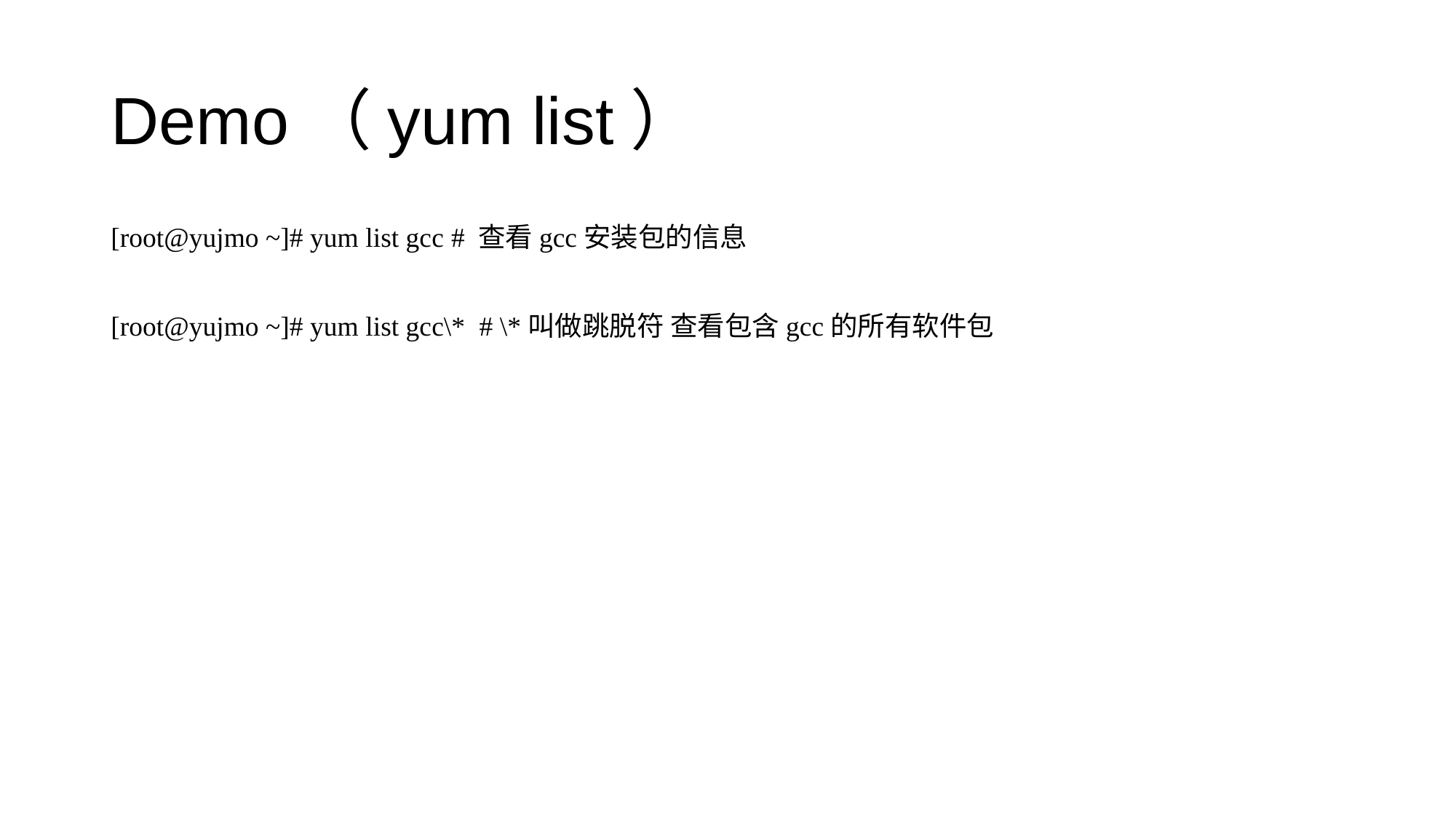

# Demo（yum list）
[root@yujmo ~]# yum list gcc # 查看gcc安装包的信息

[root@yujmo ~]# yum list gcc\*  # \*叫做跳脱符 查看包含gcc的所有软件包